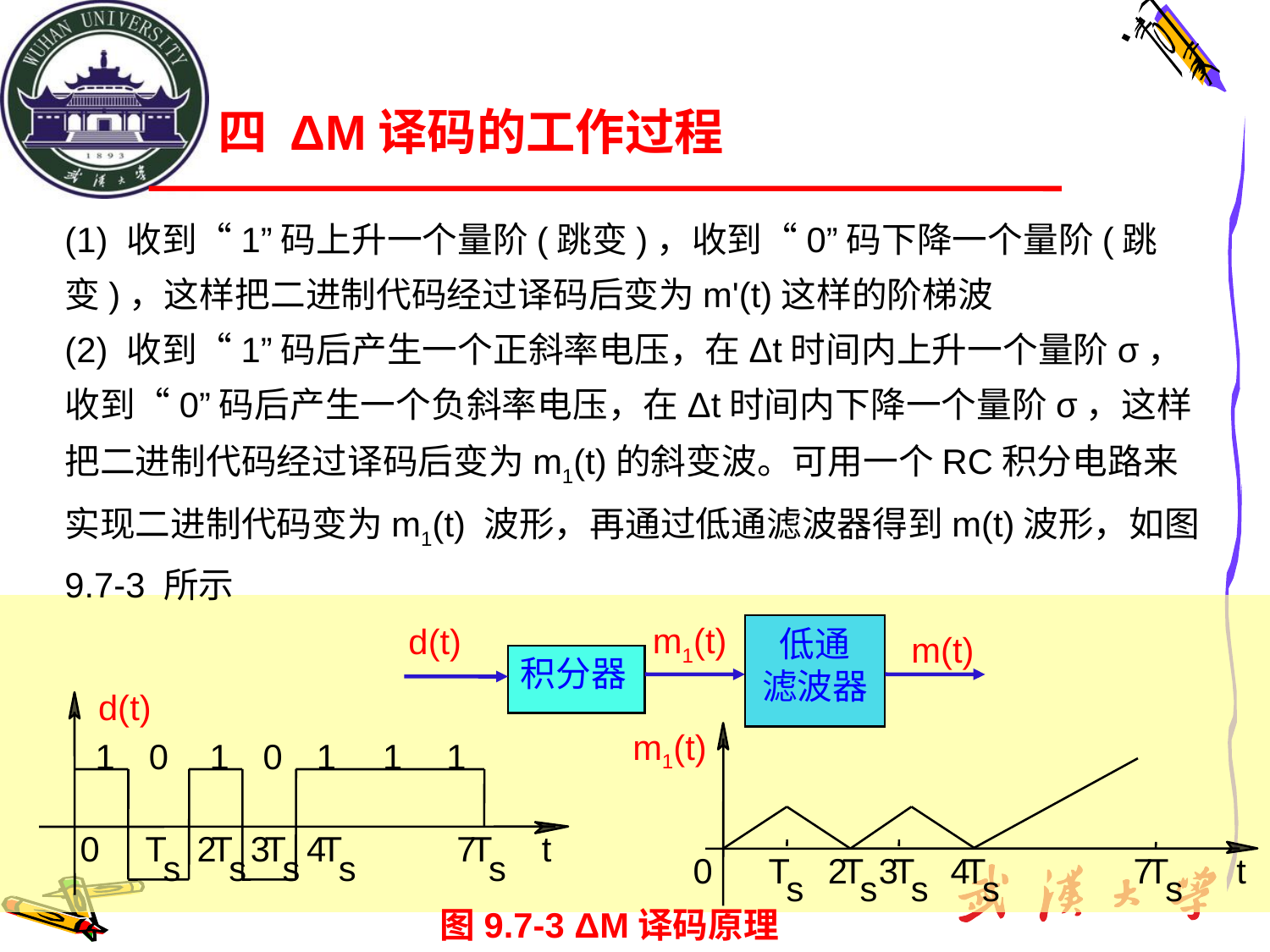

# 四 ΔM译码的工作过程
(1) 收到“1”码上升一个量阶(跳变)，收到“0”码下降一个量阶(跳变)，这样把二进制代码经过译码后变为m'(t)这样的阶梯波
(2) 收到“1”码后产生一个正斜率电压，在Δt时间内上升一个量阶σ，收到“0”码后产生一个负斜率电压，在Δt时间内下降一个量阶σ，这样把二进制代码经过译码后变为m1(t)的斜变波。可用一个RC积分电路来实现二进制代码变为m1(t) 波形，再通过低通滤波器得到m(t)波形，如图 9.7-3 所示

m1(t)
d(t)
低通
滤波器
m(t)
积分器

d(t)

m1(t)

1
0
1
0
1
1
1

0
T
2
T
3
T
4
T
7
T
t

s
s
s
s
s
0

T
2
T
3
T
4
T
7
T
t
s
s
s
s
s

图9.7-3 ΔM译码原理